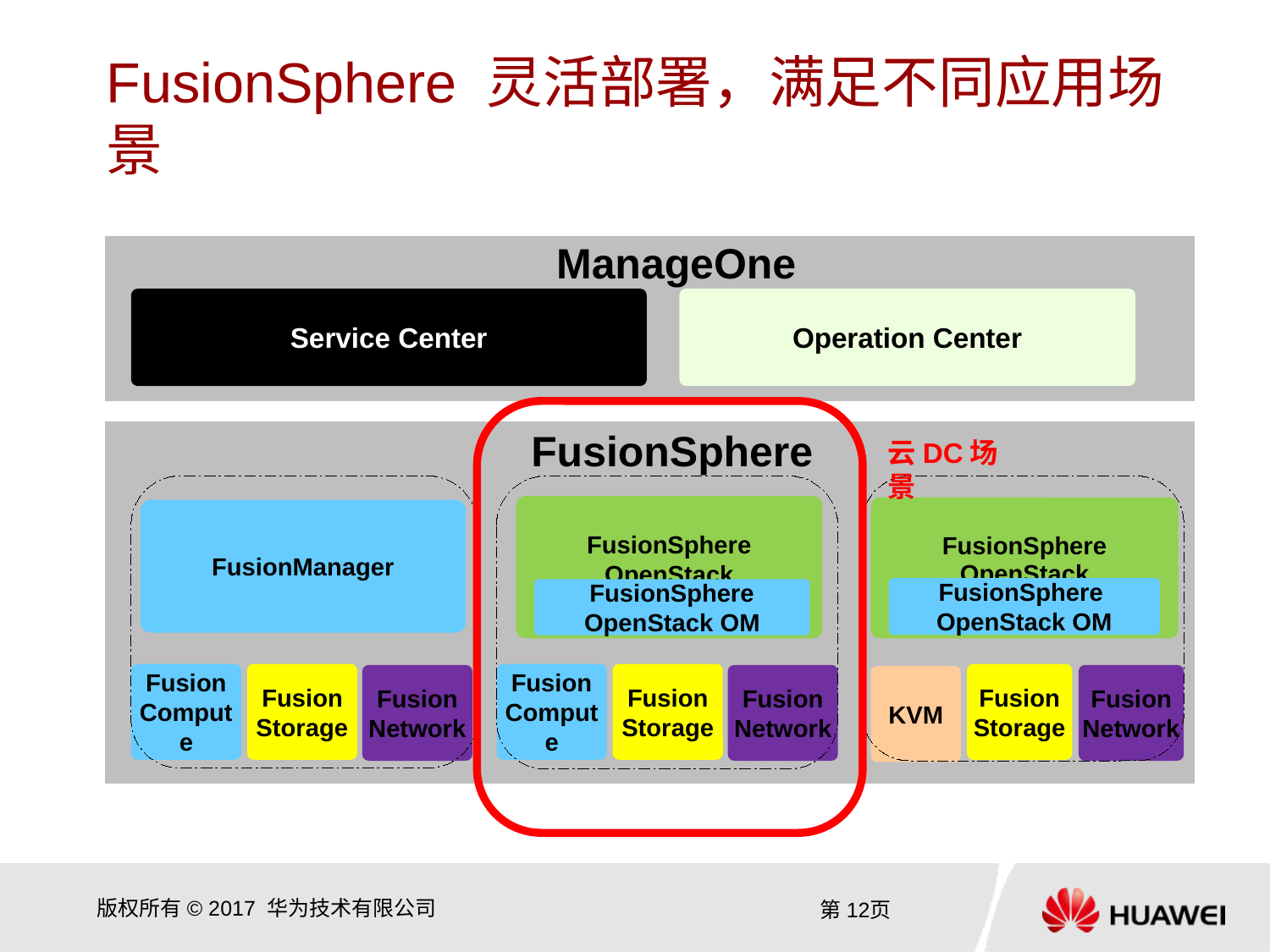

# FusionSphere 灵活部署，满足不同应用场景
ManageOne

Service Center
Operation Center
FusionManager

FusionSphere

云DC场景
FusionSphere
OpenStack OM
FusionSphere
OpenStack OM

FusionSphere OpenStack

FusionSphere OpenStack

Fusion
Compute
Fusion
Storage
Fusion
Network
Fusion
Compute
Fusion
Storage
Fusion
Network
Fusion
Storage
Fusion
Network
KVM